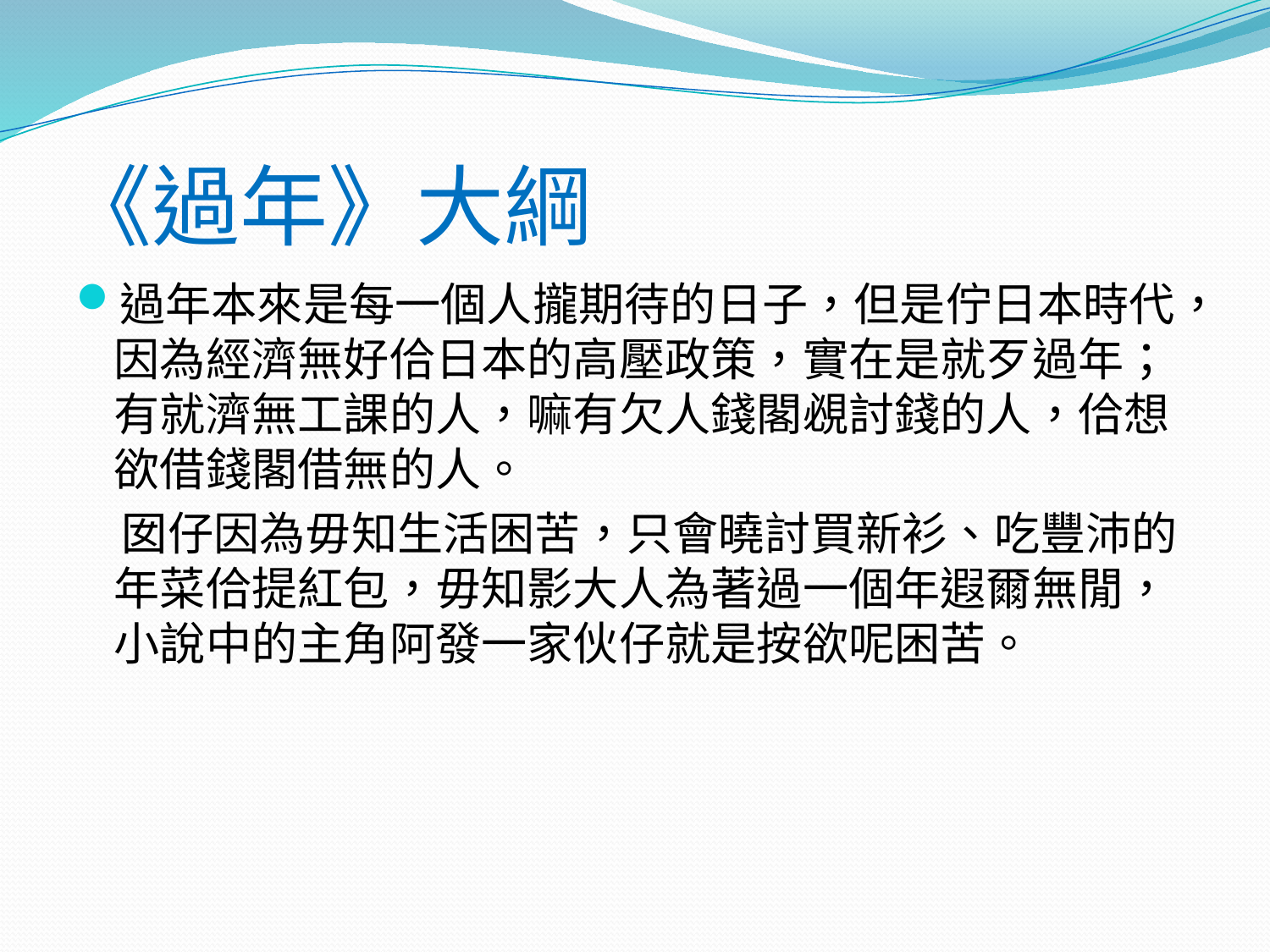

# 《過年》大綱
過年本來是每一個人攏期待的日子，但是佇日本時代，因為經濟無好佮日本的高壓政策，實在是就歹過年；有就濟無工課的人，嘛有欠人錢閣覕討錢的人，佮想欲借錢閣借無的人。
　囡仔因為毋知生活困苦，只會曉討買新衫、吃豐沛的年菜佮提紅包，毋知影大人為著過一個年遐爾無閒，小說中的主角阿發一家伙仔就是按欲呢困苦。